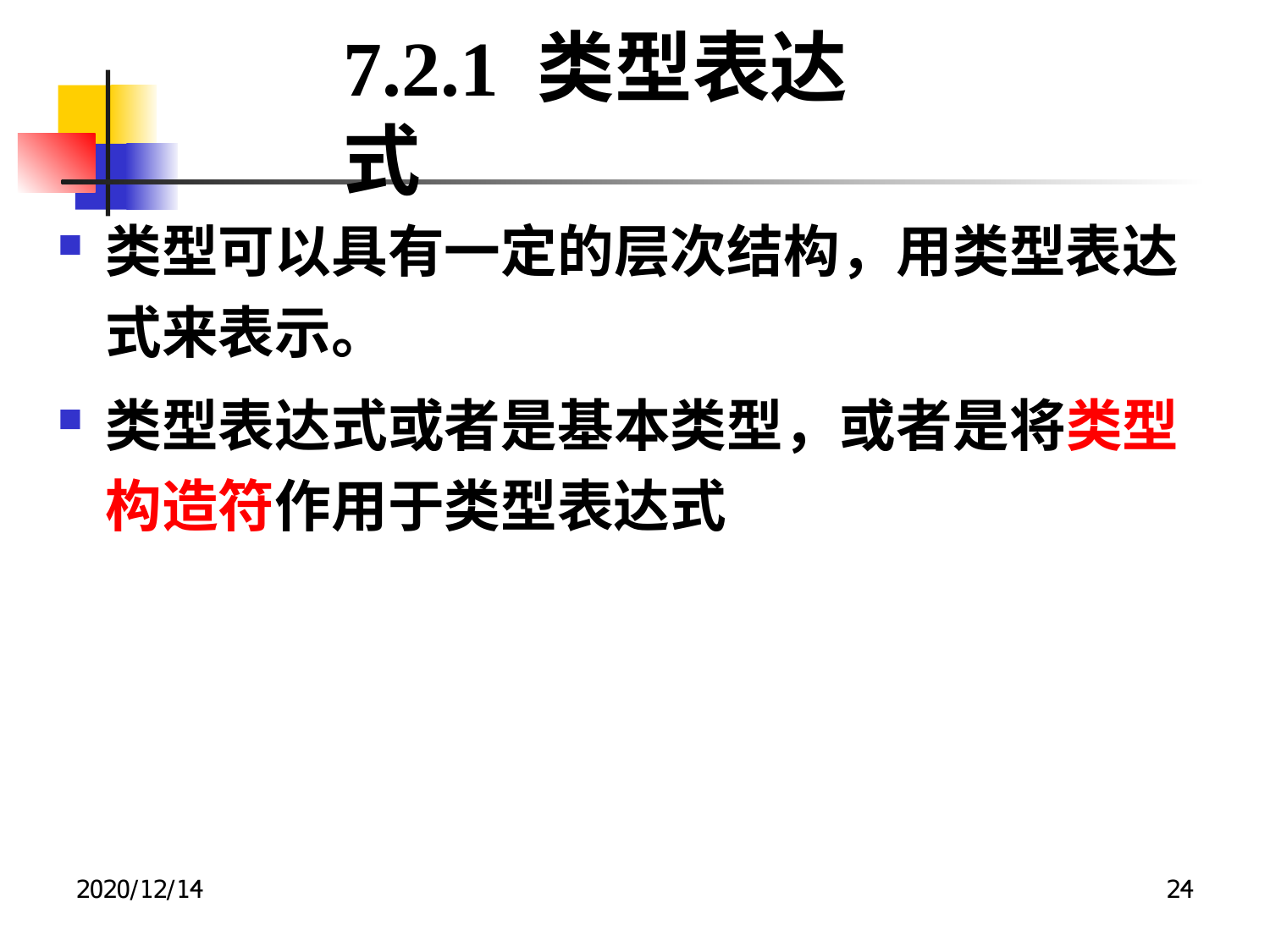

7.2.1 类型表达式
类型可以具有一定的层次结构，用类型表达式来表示。
类型表达式或者是基本类型，或者是将类型构造符作用于类型表达式
2020/12/14
24